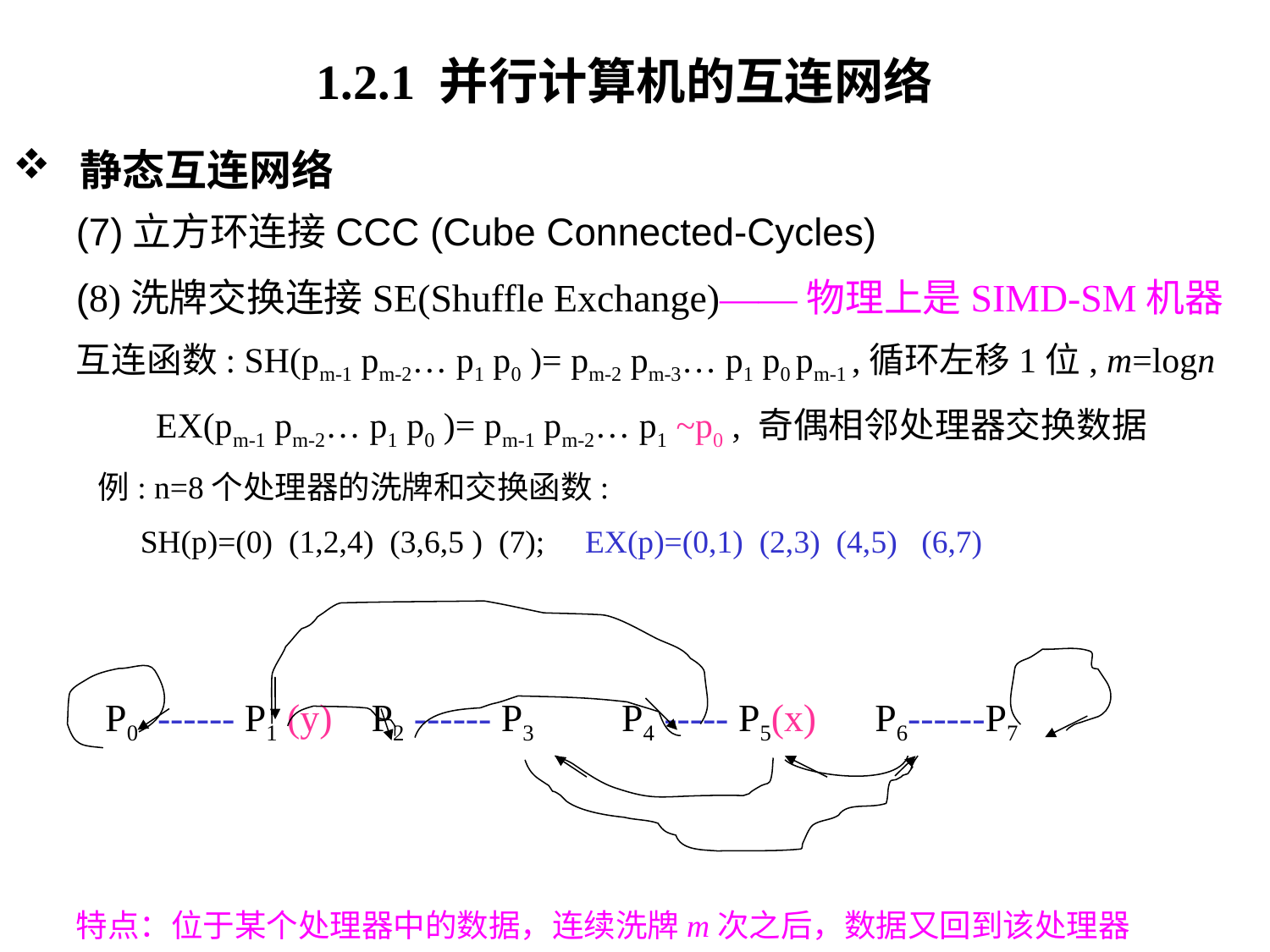

# 1.2.1 并行计算机的互连网络
 静态互连网络

(7)立方环连接CCC (Cube Connected-Cycles)
(8)洗牌交换连接SE(Shuffle Exchange)——物理上是SIMD-SM机器
互连函数: SH(pm-1 pm-2… p1 p0 )= pm-2 pm-3… p1 p0 pm-1 ,循环左移1位, m=logn
         EX(pm-1 pm-2… p1 p0 )= pm-1 pm-2… p1 ~p0 , 奇偶相邻处理器交换数据
  例: n=8个处理器的洗牌和交换函数:
        SH(p)=(0)  (1,2,4)  (3,6,5 )  (7);     EX(p)=(0,1)  (2,3)  (4,5)   (6,7)

   P0  ------ P1 (y)    P2 ------ P3         P4 ----- P5(x)      P6------P7

特点：位于某个处理器中的数据，连续洗牌m次之后，数据又回到该处理器